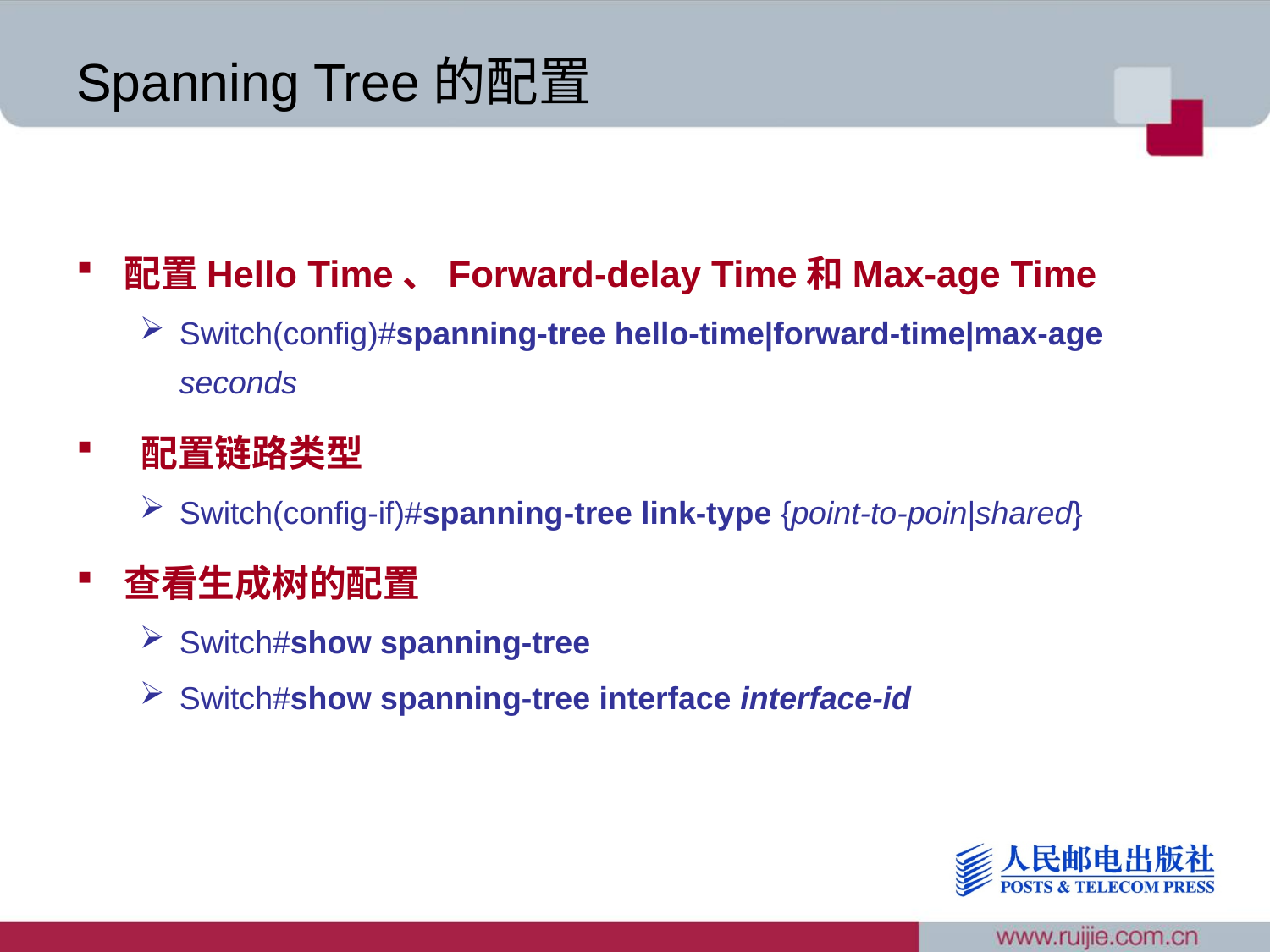

# Spanning Tree的配置
配置Hello Time、Forward-delay Time和Max-age Time
Switch(config)#spanning-tree hello-time|forward-time|max-age seconds
 配置链路类型
Switch(config-if)#spanning-tree link-type {point-to-poin|shared}
查看生成树的配置
Switch#show spanning-tree
Switch#show spanning-tree interface interface-id